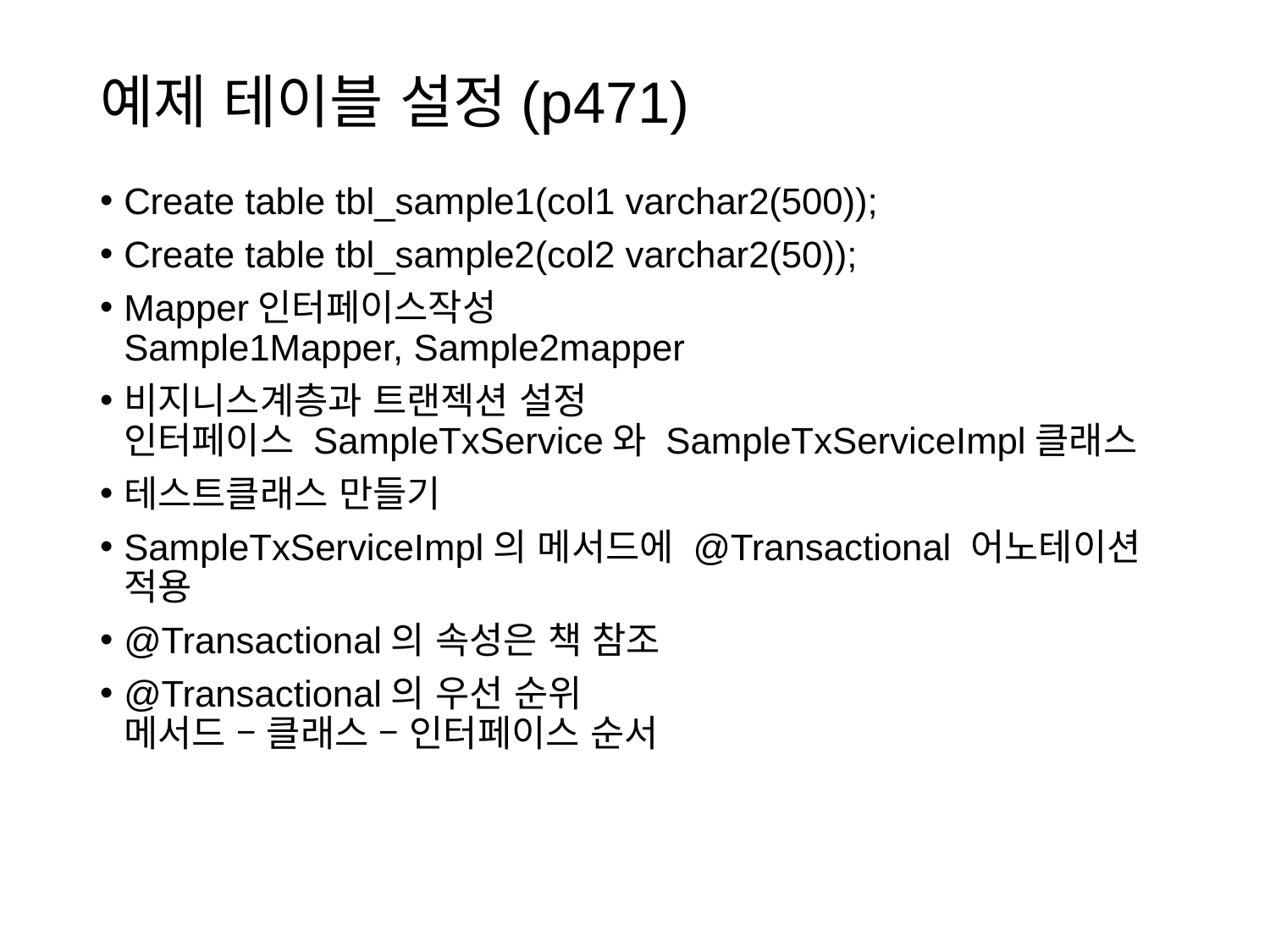

# 예제 테이블 설정(p471)
Create table tbl_sample1(col1 varchar2(500));
Create table tbl_sample2(col2 varchar2(50));
Mapper인터페이스작성
Sample1Mapper, Sample2mapper
비지니스계층과 트랜젝션 설정
인터페이스 SampleTxService와 SampleTxServiceImpl클래스
테스트클래스 만들기
SampleTxServiceImpl의 메서드에 @Transactional 어노테이션
적용
@Transactional의 속성은 책 참조
@Transactional의 우선 순위
메서드 – 클래스 – 인터페이스 순서